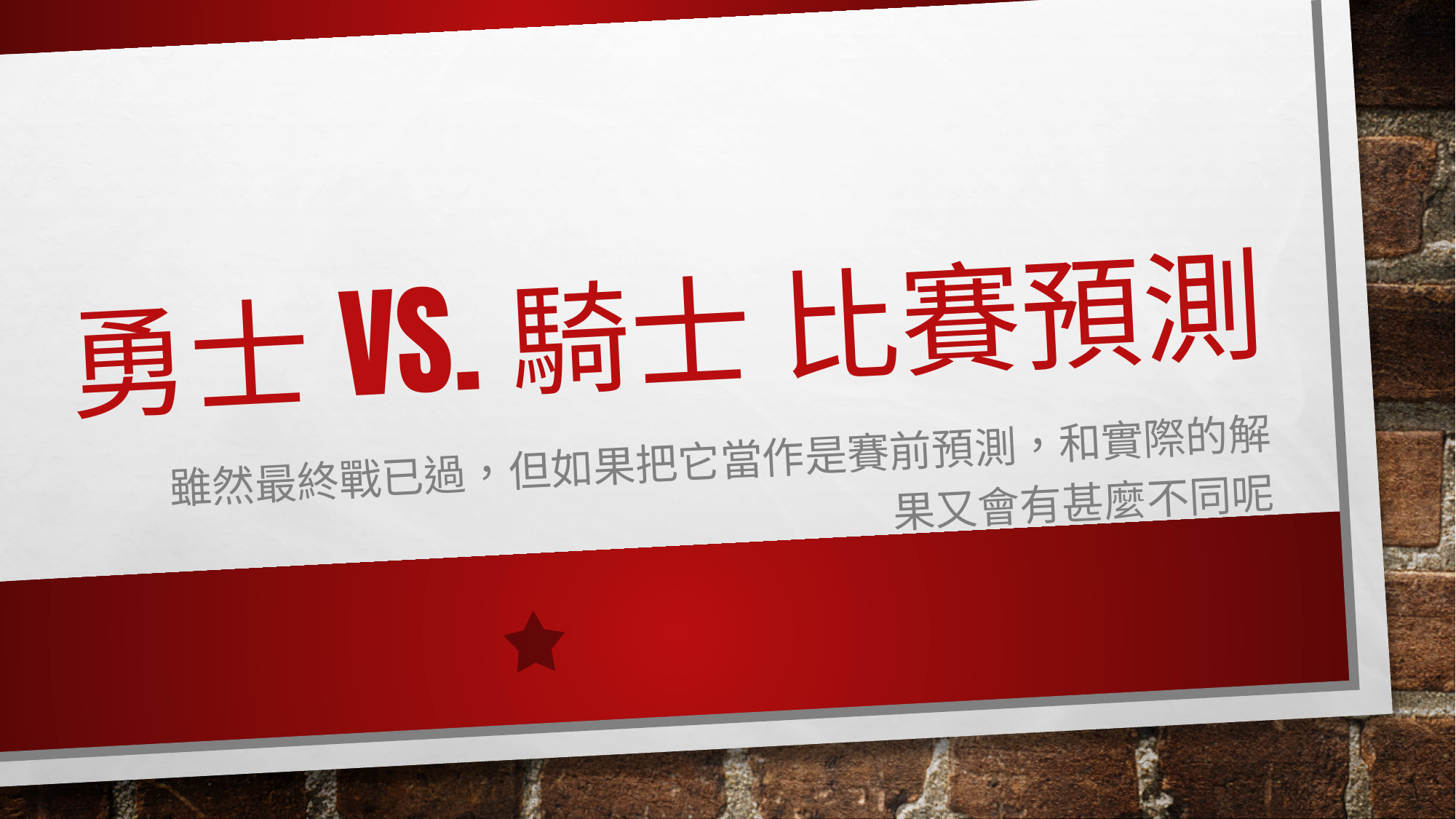

# 勇士vs.騎士 比賽預測
雖然最終戰已過，但如果把它當作是賽前預測，和實際的解果又會有甚麼不同呢